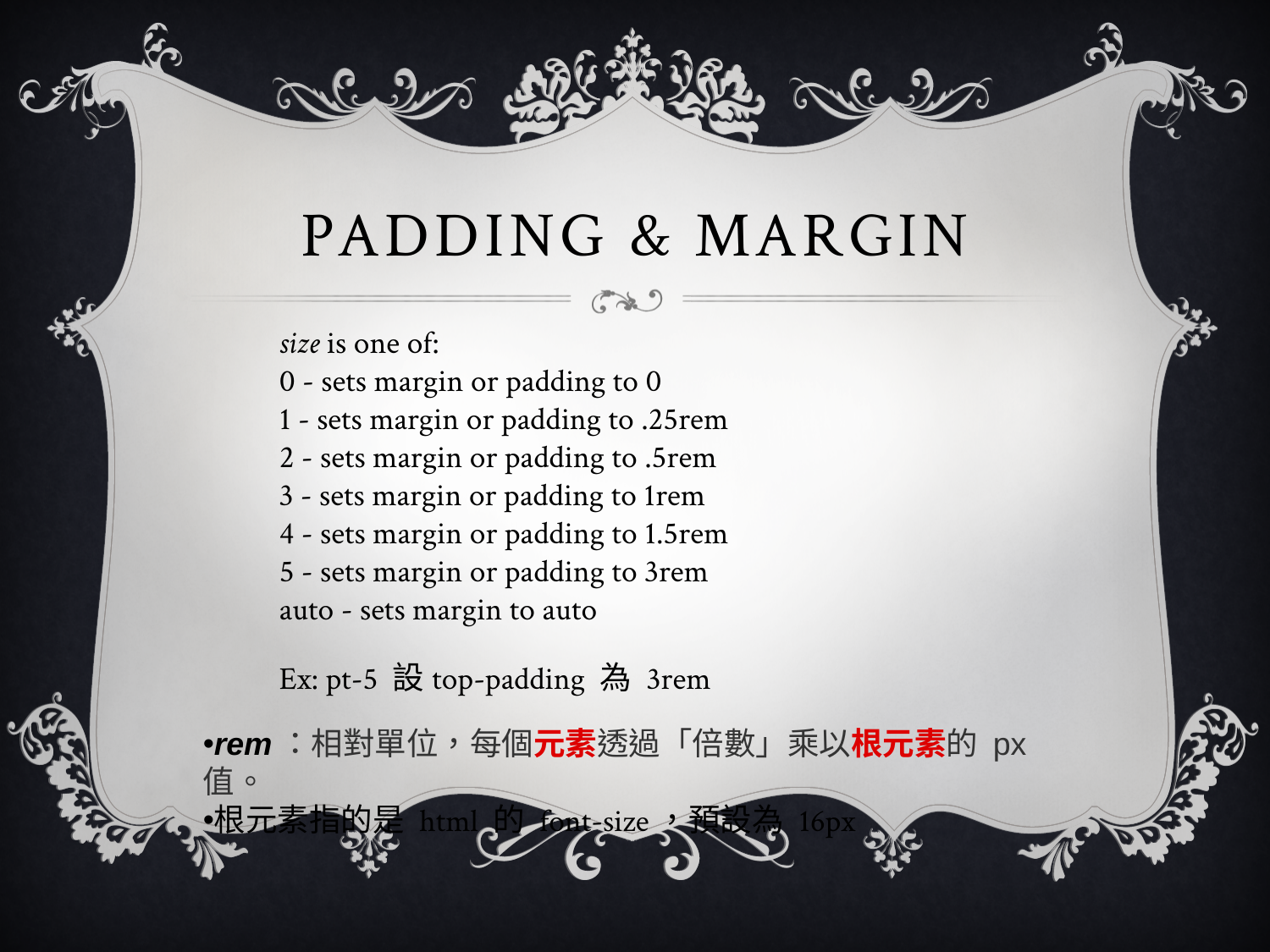

# Padding & margin
size is one of:
0 - sets margin or padding to 0
1 - sets margin or padding to .25rem
2 - sets margin or padding to .5rem
3 - sets margin or padding to 1rem
4 - sets margin or padding to 1.5rem
5 - sets margin or padding to 3rem
auto - sets margin to auto
Ex: pt-5 設top-padding 為 3rem
rem：相對單位，每個元素透過「倍數」乘以根元素的 px 值。
根元素指的是 html 的 font-size，預設為 16px